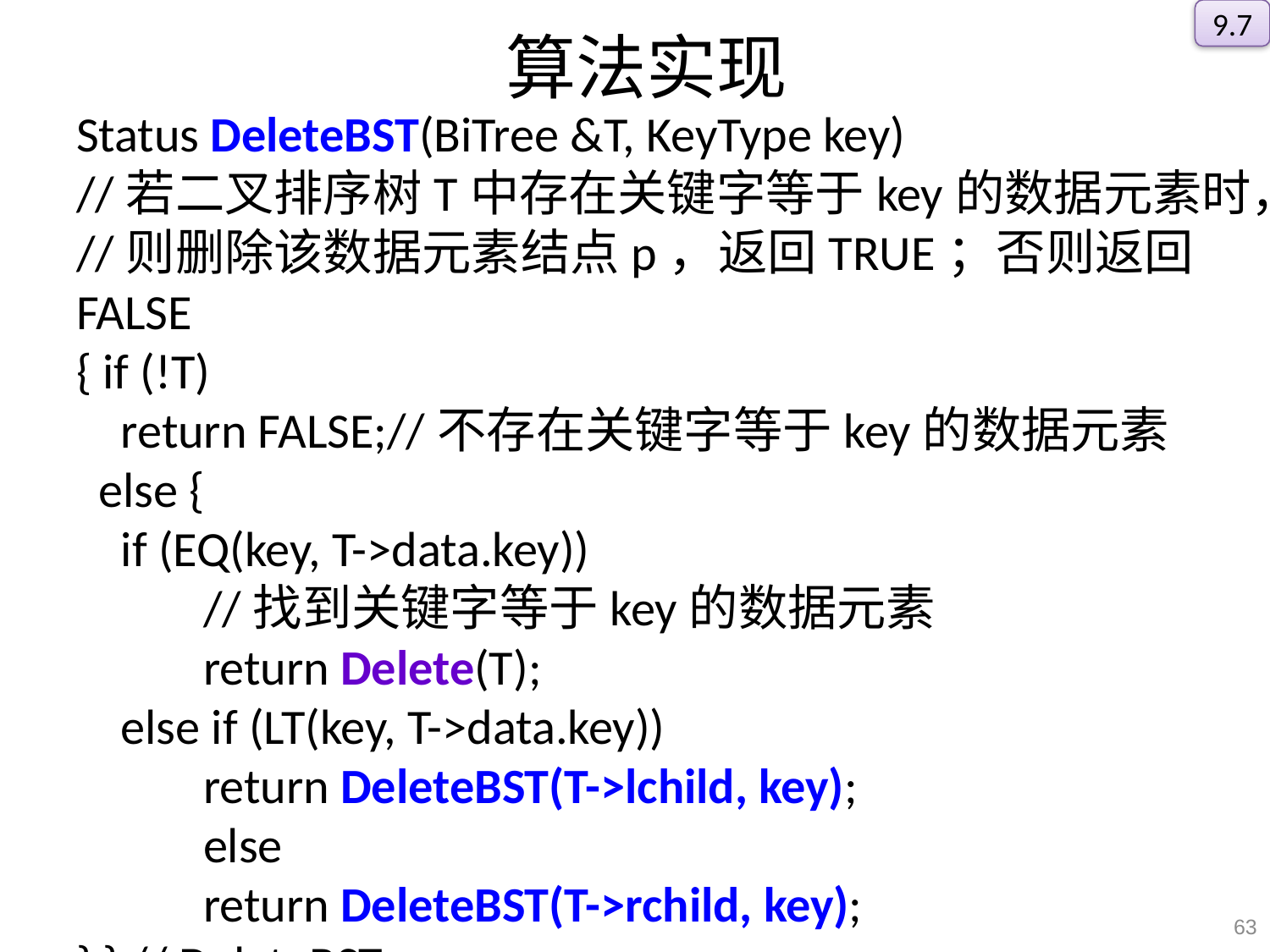

# 算法实现
9.7
Status DeleteBST(BiTree &T, KeyType key)
//若二叉排序树T中存在关键字等于key的数据元素时，
//则删除该数据元素结点p，返回TRUE；否则返回FALSE
{ if (!T)
    return FALSE;//不存在关键字等于key的数据元素
  else {
    if (EQ(key, T->data.key))
	//找到关键字等于key的数据元素
	return Delete(T);
    else if (LT(key, T->data.key))
	return DeleteBST(T->lchild, key);
	else
	return DeleteBST(T->rchild, key);
} } // DeleteBST
63